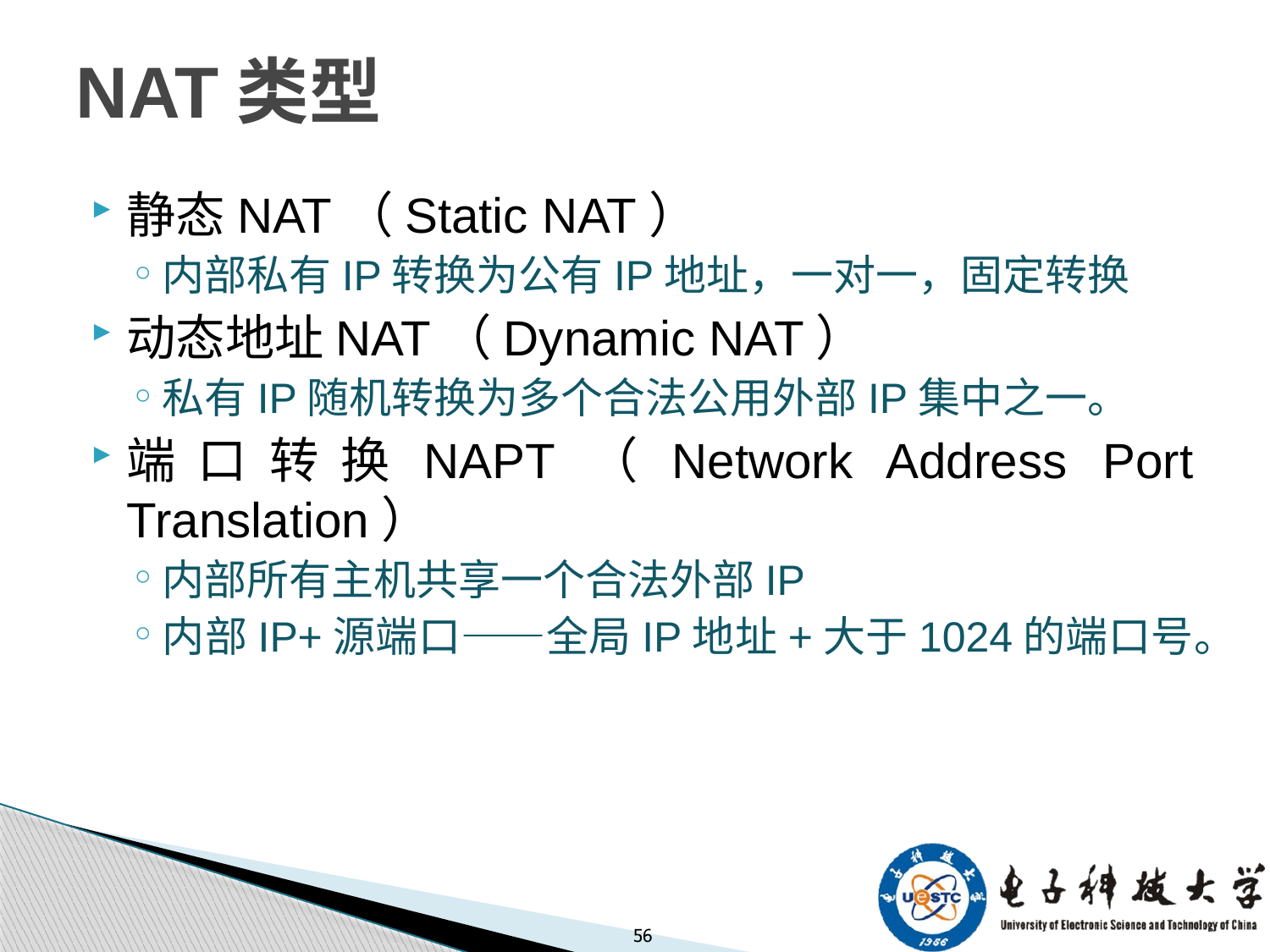

# NAT类型

静态NAT（Static NAT）
内部私有IP转换为公有IP地址，一对一，固定转换
动态地址NAT（Dynamic NAT）
私有IP随机转换为多个合法公用外部IP集中之一。
端口转换NAPT（Network Address Port Translation）
内部所有主机共享一个合法外部IP
内部IP+源端口——全局IP地址+大于1024的端口号。
56